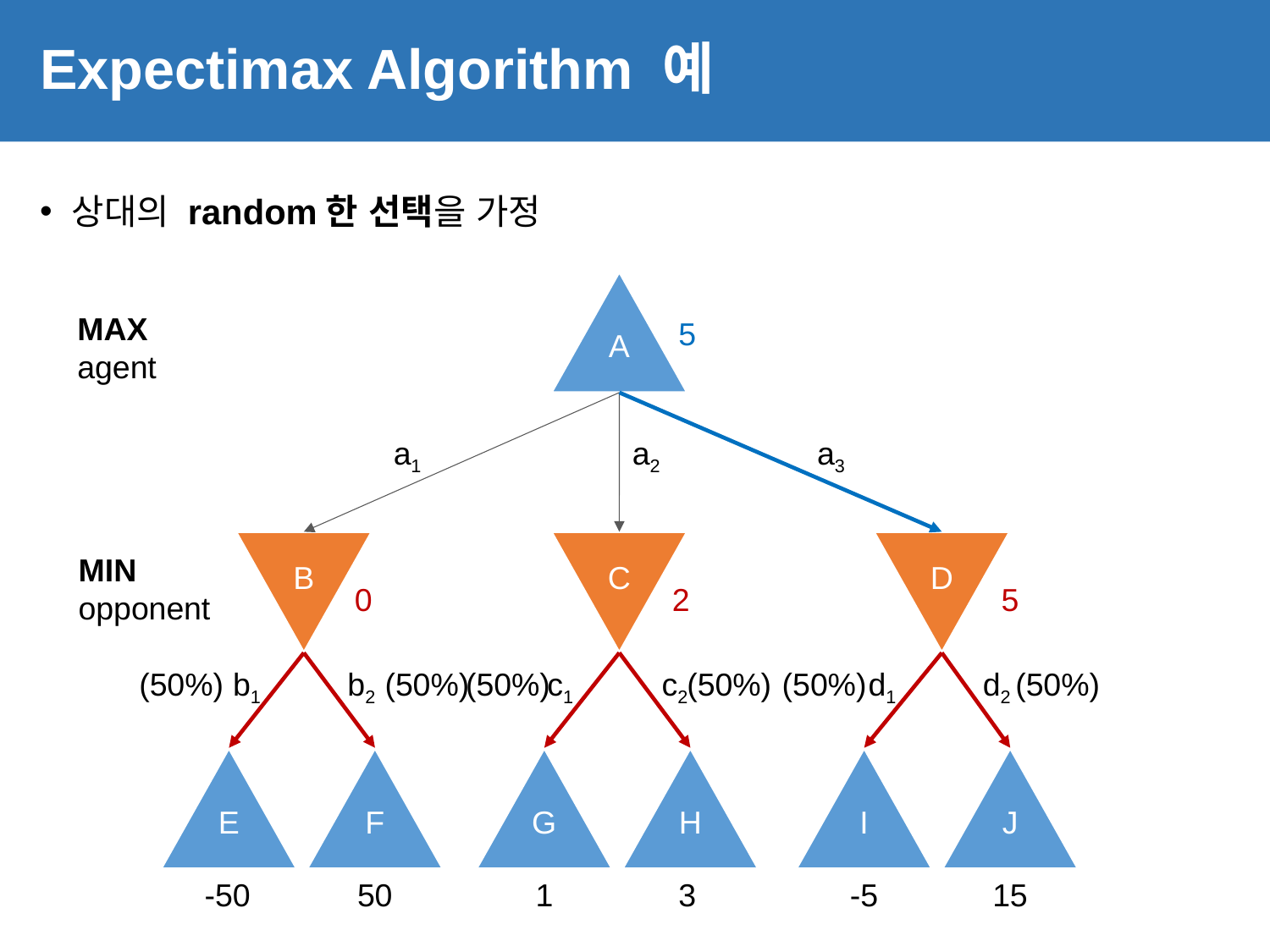

# Expectimax Algorithm 예
18
상대의 random한 선택을 가정
A
MAX
agent
5
a1
a2
a3
B
C
D
MIN
opponent
0
2
5
(50%)
b1
b2
(50%)
(50%)
c1
c2
(50%)
(50%)
d1
d2
(50%)
E
F
G
H
I
J
-50
50
1
3
-5
15